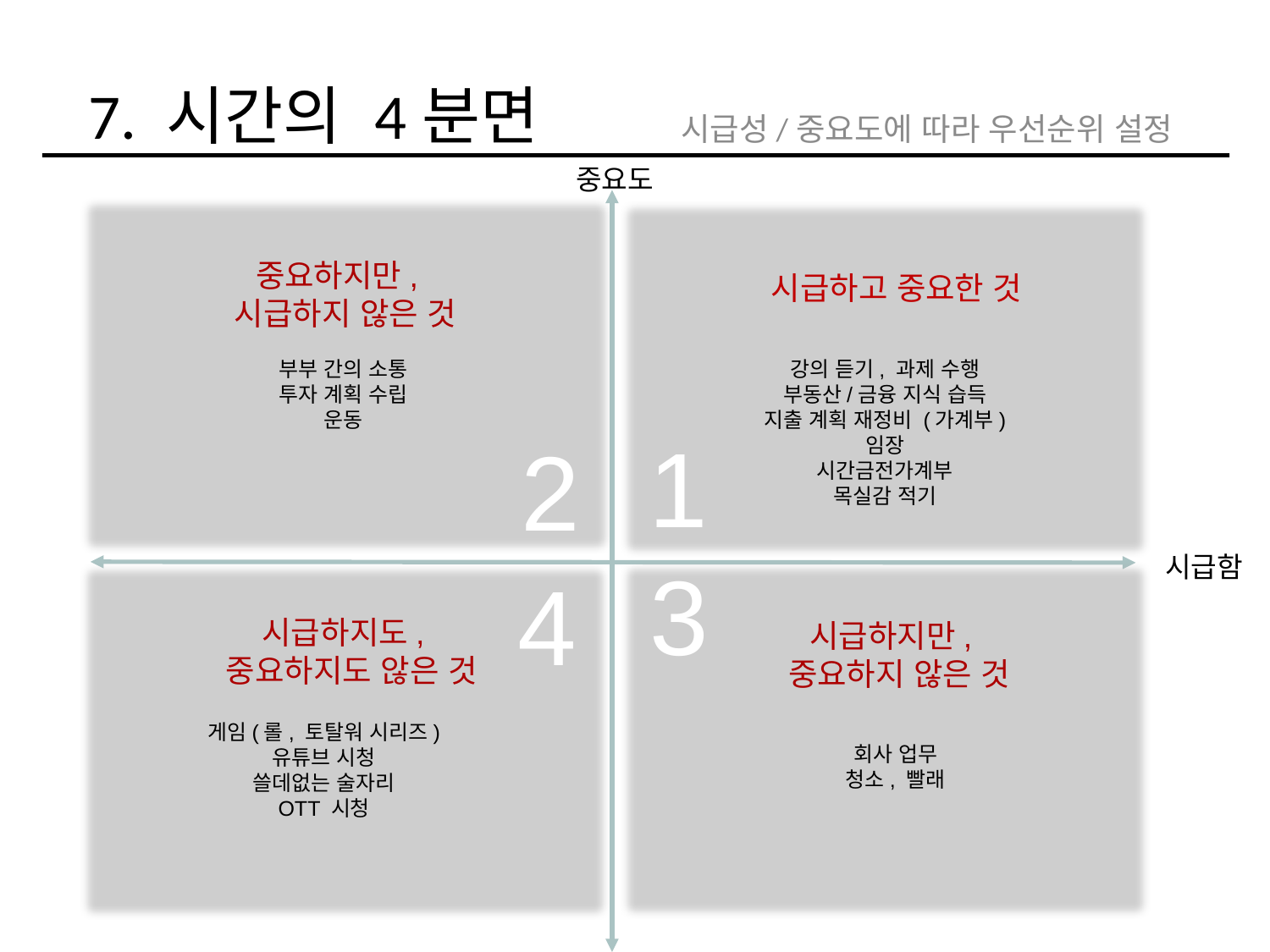

7. 시간의 4분면
시급성/중요도에 따라 우선순위 설정
중요도

중요하지만,
 시급하지 않은 것
시급하고 중요한 것
부부 간의 소통
투자 계획 수립
운동
강의 듣기, 과제 수행
부동산/금융 지식 습득
지출 계획 재정비 (가계부)
임장
시간금전가계부
목실감 적기
1
2
3
시급함
4

시급하지도,
 중요하지도 않은 것
시급하지만,
 중요하지 않은 것
게임(롤, 토탈워 시리즈)
유튜브 시청
쓸데없는 술자리
OTT 시청
회사 업무
청소, 빨래